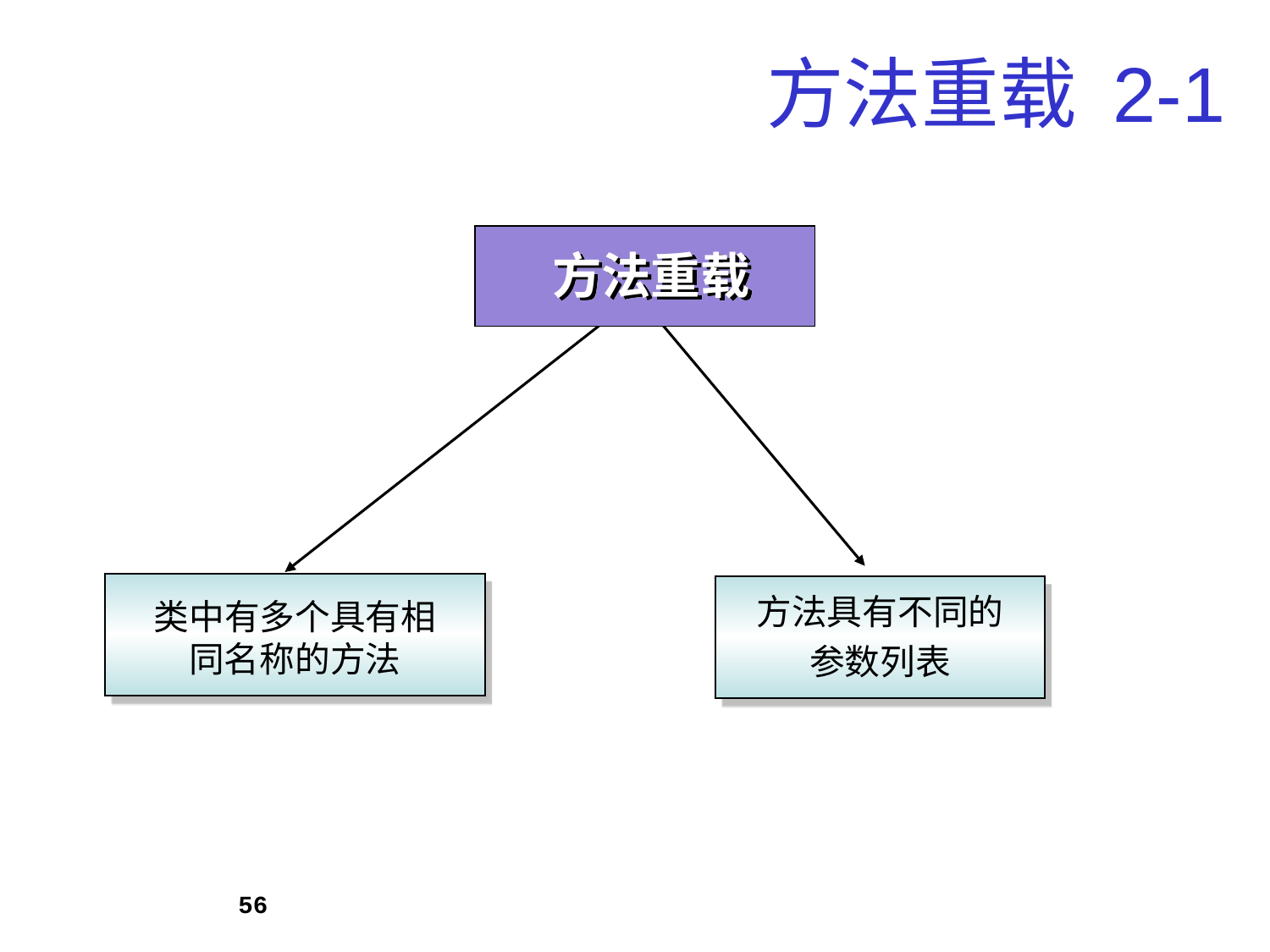

# 方法重载 2-1
方法重载

方法重载

类中有多个具有相同名称的方法
类中有多个具有相同名称的方法

方法具有不同的
参数列表
56